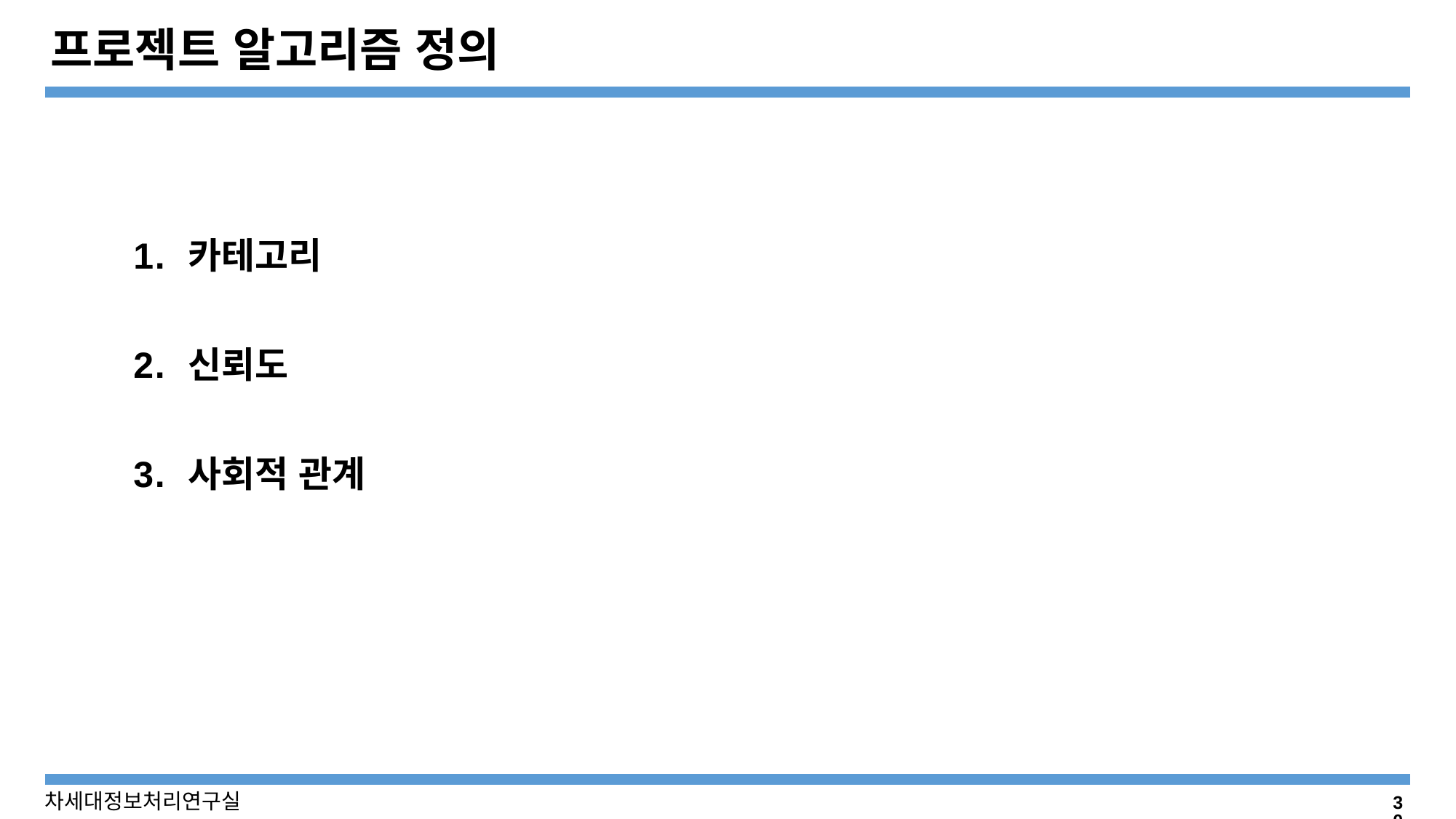

# 프로젝트 알고리즘 정의
카테고리
신뢰도
사회적 관계

30